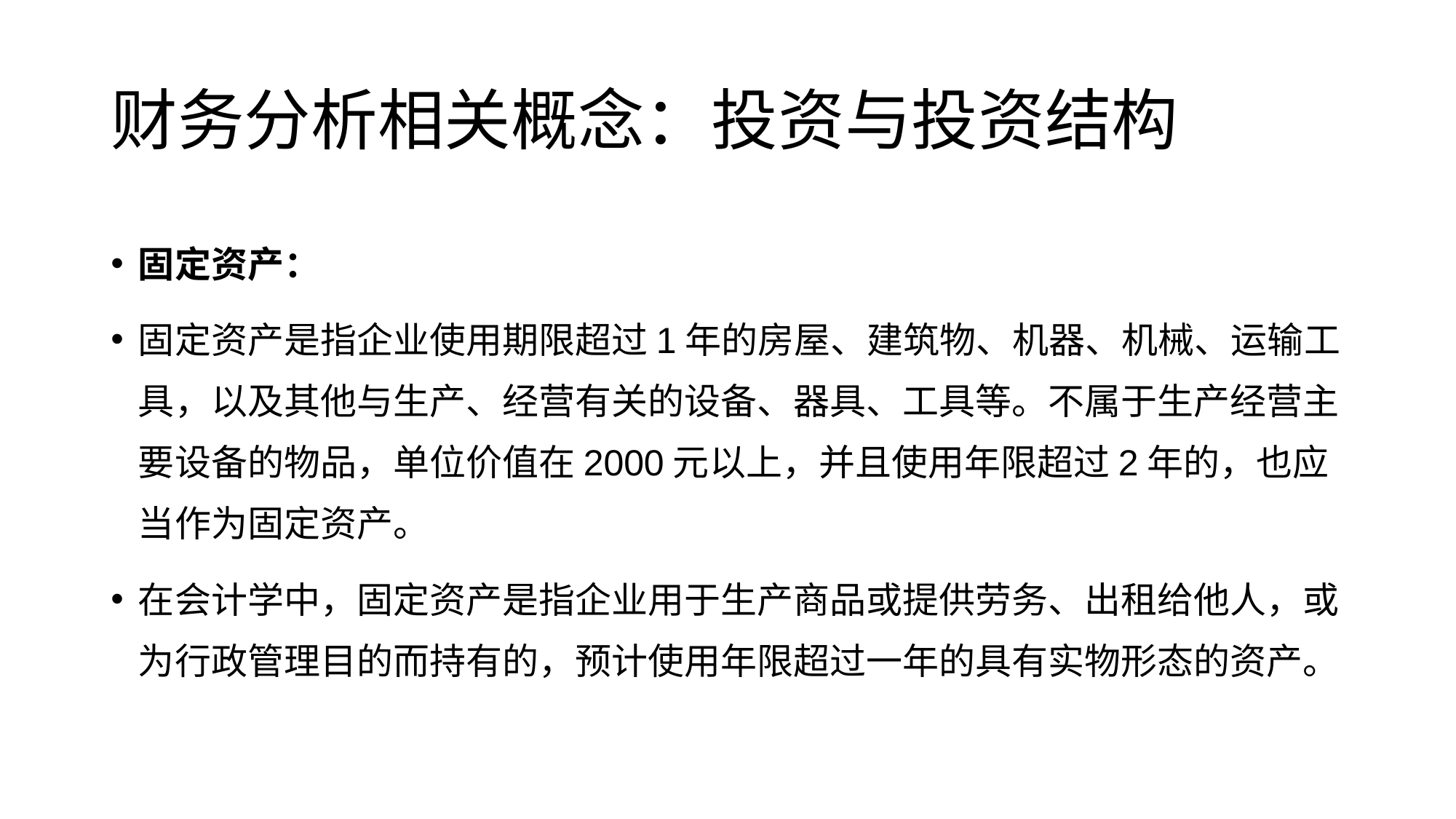

# 财务分析相关概念：投资与投资结构
固定资产：
固定资产是指企业使用期限超过1年的房屋、建筑物、机器、机械、运输工具，以及其他与生产、经营有关的设备、器具、工具等。不属于生产经营主要设备的物品，单位价值在2000元以上，并且使用年限超过2年的，也应当作为固定资产。
在会计学中，固定资产是指企业用于生产商品或提供劳务、出租给他人，或为行政管理目的而持有的，预计使用年限超过一年的具有实物形态的资产。